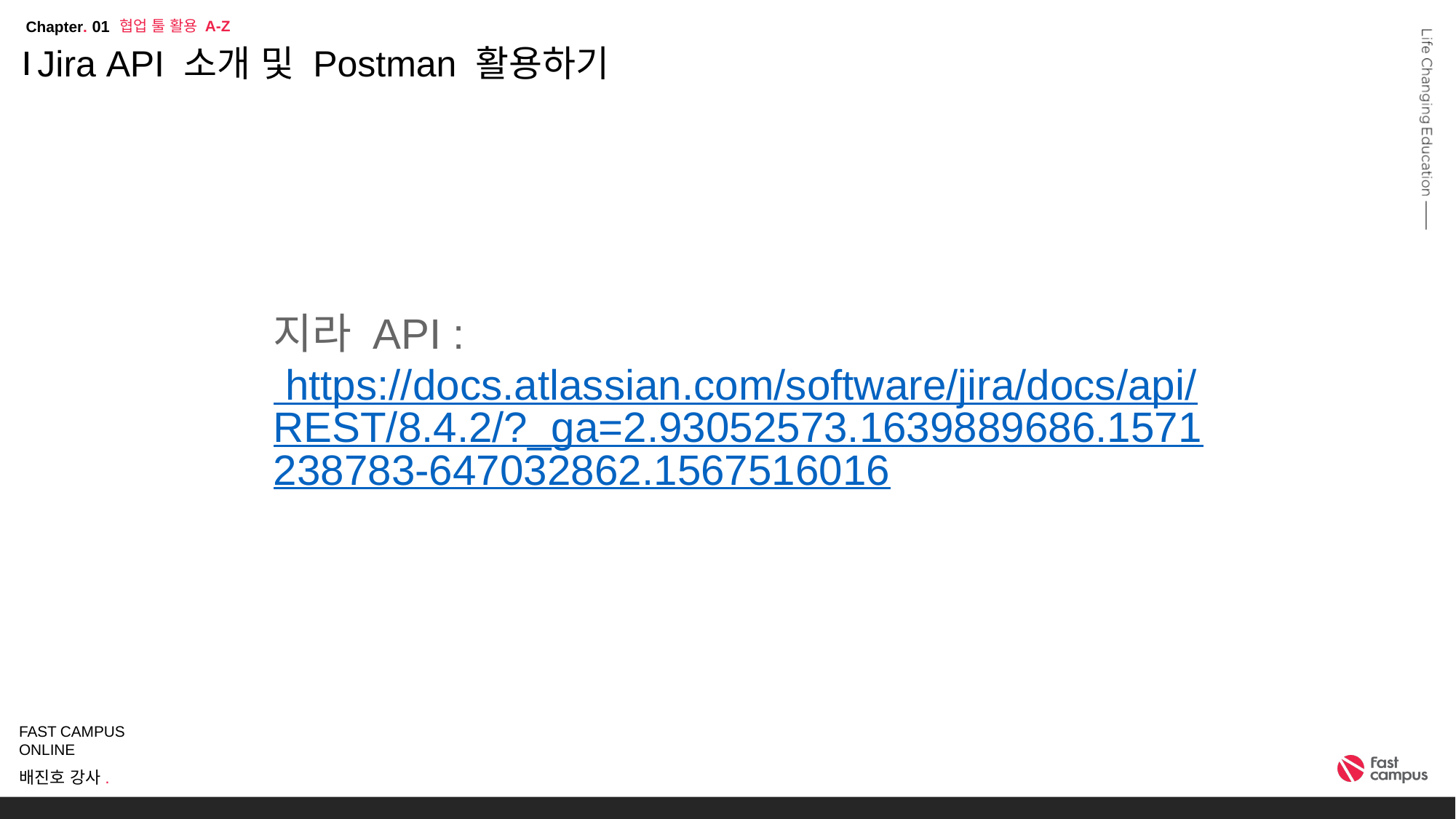

협업 툴 활용 A-Z
01
# Jira API 소개 및 Postman 활용하기
지라 API : https://docs.atlassian.com/software/jira/docs/api/REST/8.4.2/?_ga=2.93052573.1639889686.1571238783-647032862.1567516016